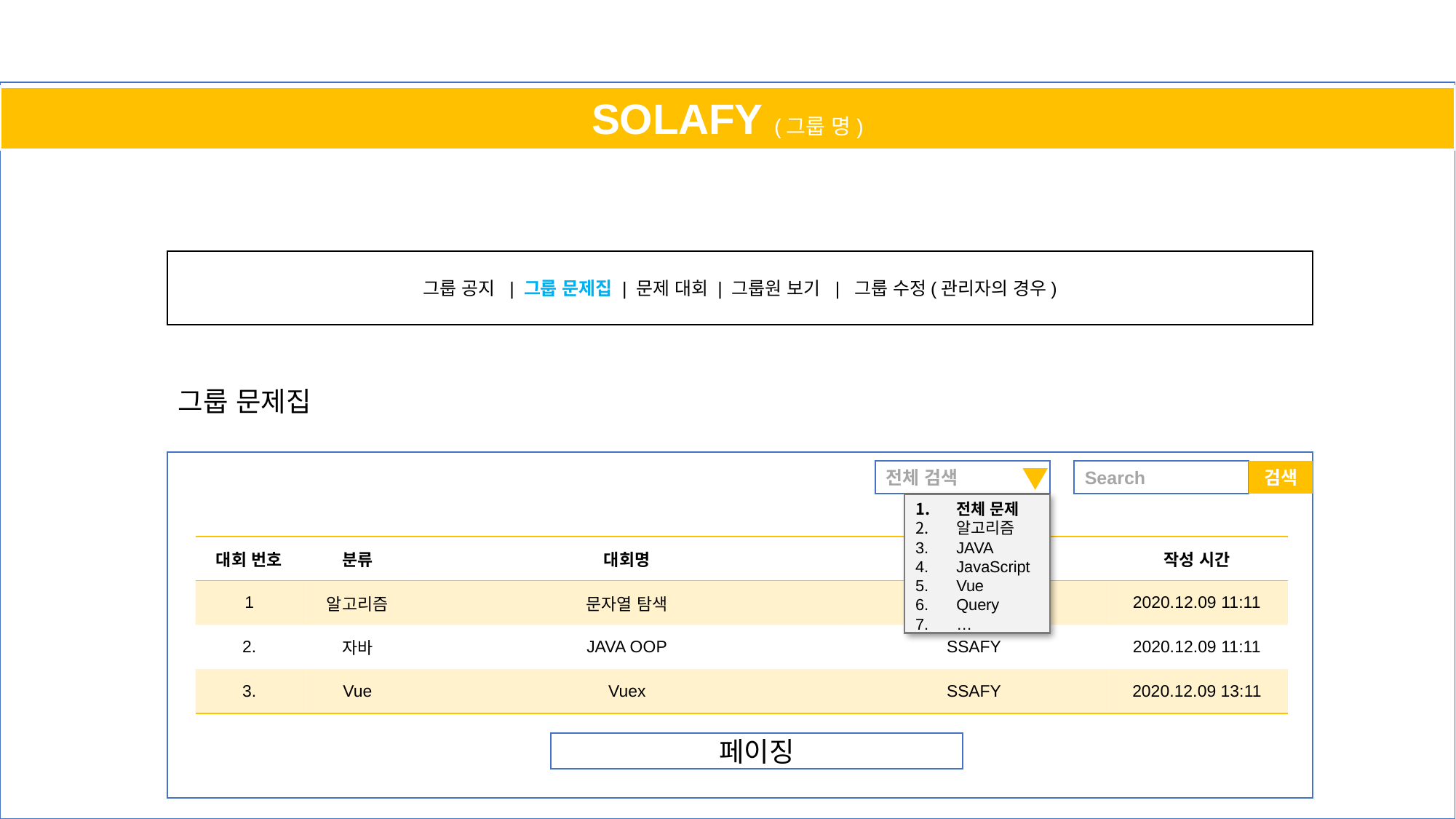

SOLAFY (그룹 명)
그룹 공지  | 그룹 문제집 | 문제 대회 | 그룹원 보기  |  그룹 수정(관리자의 경우)
그룹 문제집

문제집 번호   |          분류	 |	글 제목 		|	 작성자	 |	작성 시간

검색
전체 검색
Search
Search
검색

전체 문제
알고리즘
JAVA
JavaScript
Vue
Query
…

| 대회 번호 | 분류 | 대회명 | 작성자 | 작성 시간 |
| --- | --- | --- | --- | --- |
| 1 | 알고리즘 | 문자열 탐색 | SSAFY | 2020.12.09 11:11 |
| 2. | 자바 | JAVA OOP | SSAFY | 2020.12.09 11:11 |
| 3. | Vue | Vuex | SSAFY | 2020.12.09 13:11 |
1	          알고리즘                     문자열 탐색 			Ssafy	    2020.12.09 11:11
2	          자      바                     Java OOP 			Ssafy	    2020.12.09 11:11
3	          Vue                            Vuex			Ssafy	    2020.12.09 11:11
페이징
페이징